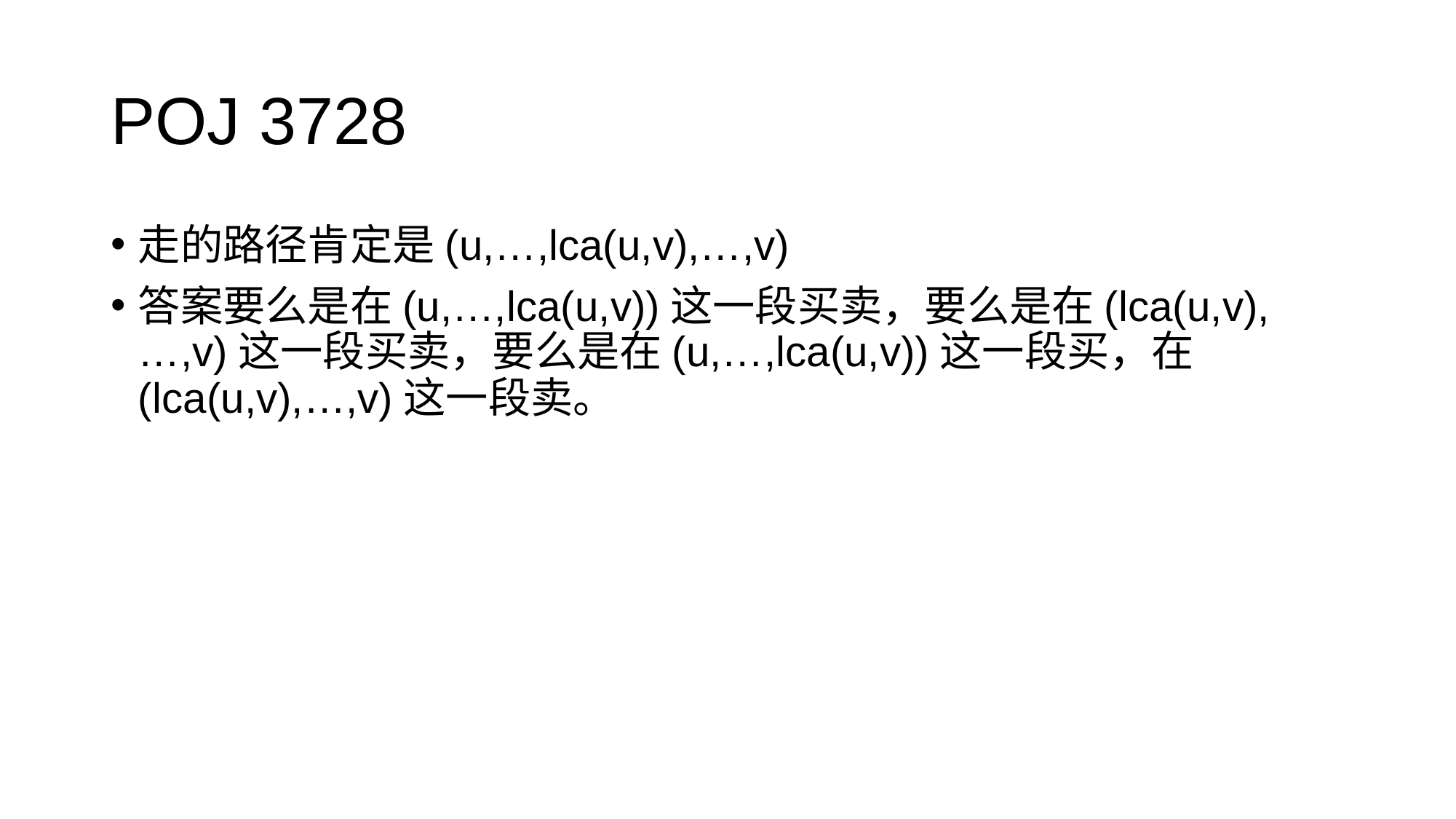

# POJ 3728
走的路径肯定是(u,…,lca(u,v),…,v)
答案要么是在(u,…,lca(u,v))这一段买卖，要么是在(lca(u,v),…,v)这一段买卖，要么是在(u,…,lca(u,v))这一段买，在(lca(u,v),…,v)这一段卖。